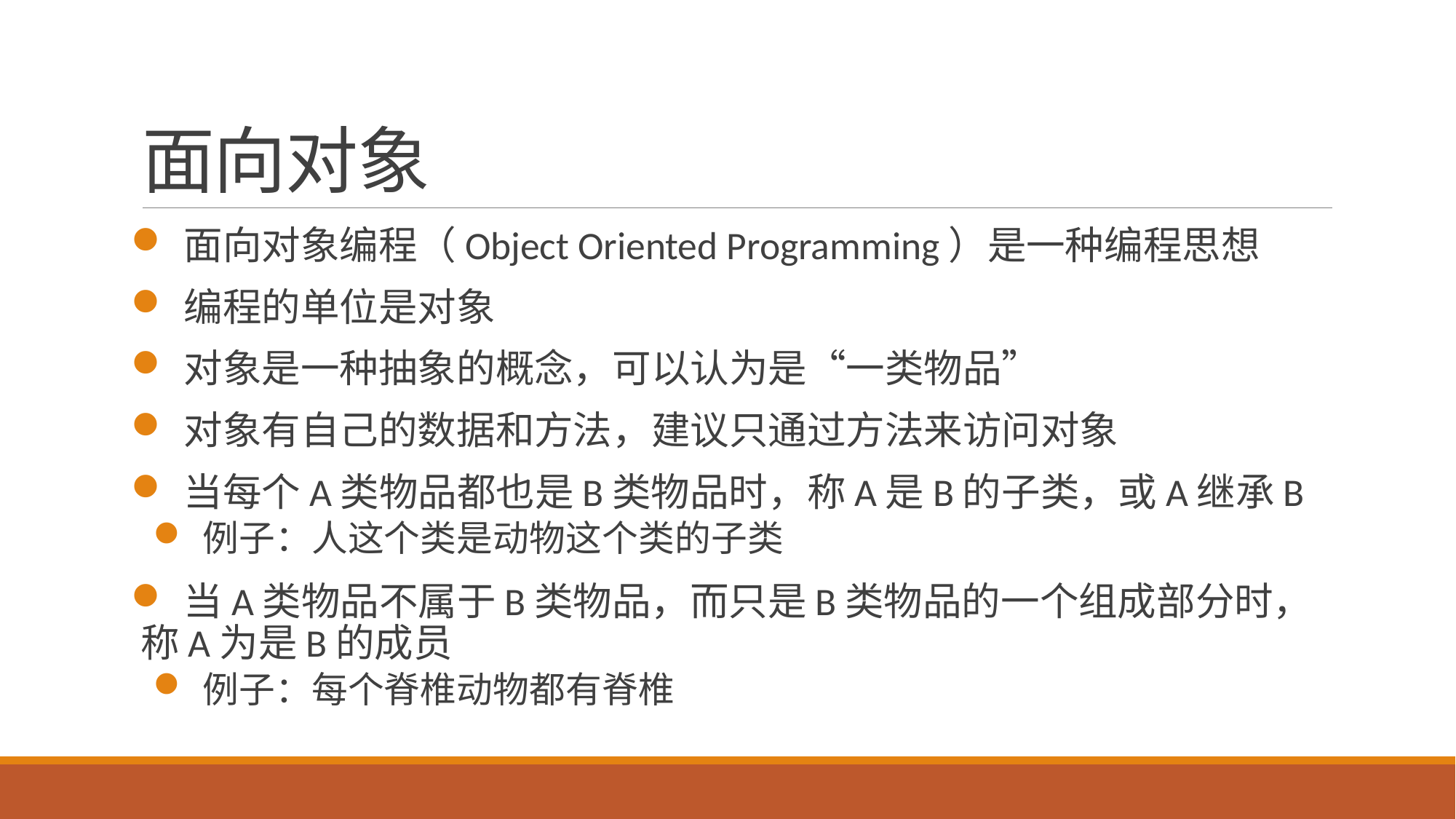

# 面向对象
 面向对象编程（Object Oriented Programming）是一种编程思想
 编程的单位是对象
 对象是一种抽象的概念，可以认为是“一类物品”
 对象有自己的数据和方法，建议只通过方法来访问对象
 当每个A类物品都也是B类物品时，称A是B的子类，或A继承B
 例子：人这个类是动物这个类的子类
 当A类物品不属于B类物品，而只是B类物品的一个组成部分时，称A为是B的成员
 例子：每个脊椎动物都有脊椎